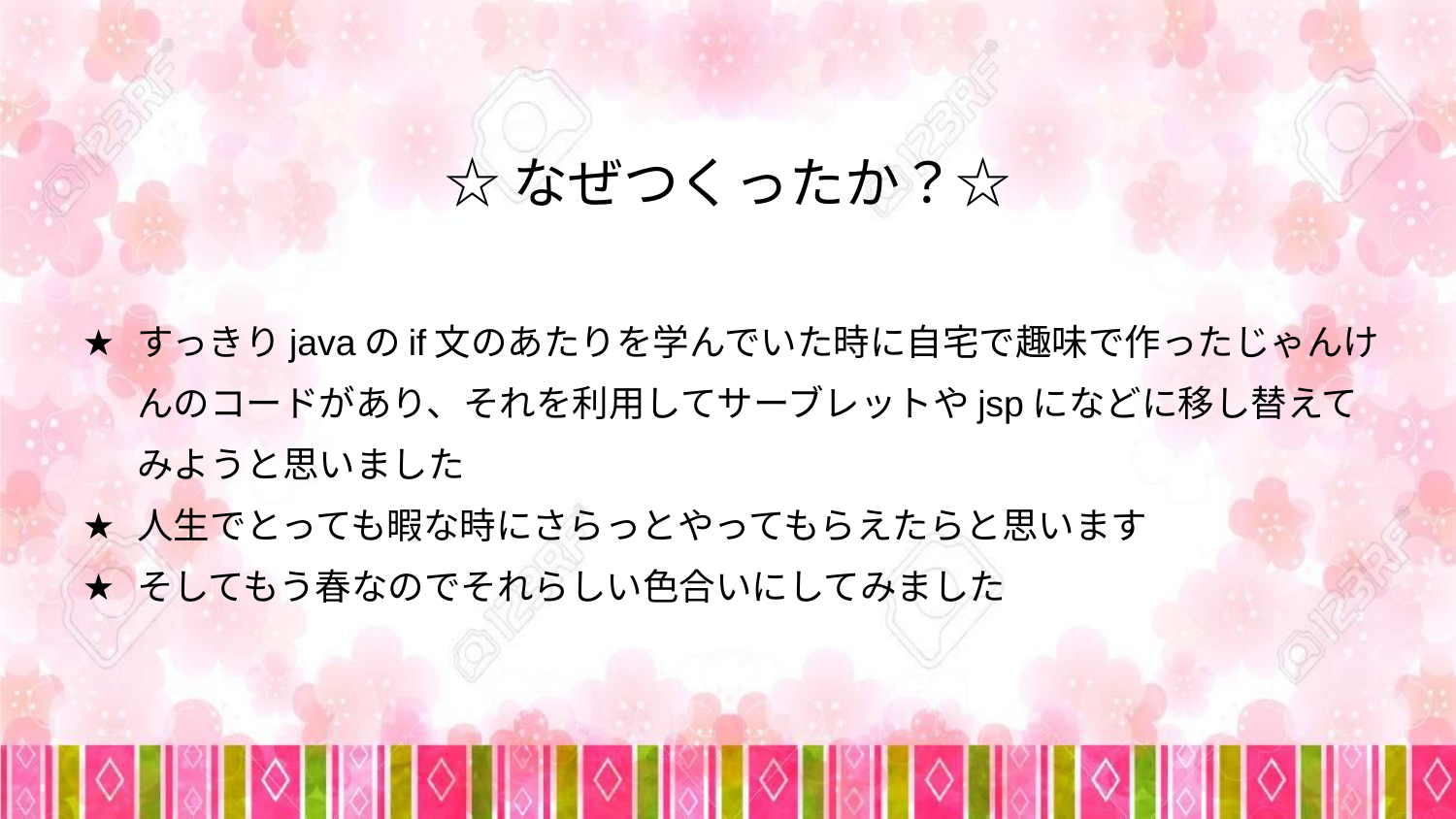

# ☆なぜつくったか？☆
すっきりjavaのif文のあたりを学んでいた時に自宅で趣味で作ったじゃんけんのコードがあり、それを利用してサーブレットやjspになどに移し替えてみようと思いました
人生でとっても暇な時にさらっとやってもらえたらと思います
そしてもう春なのでそれらしい色合いにしてみました